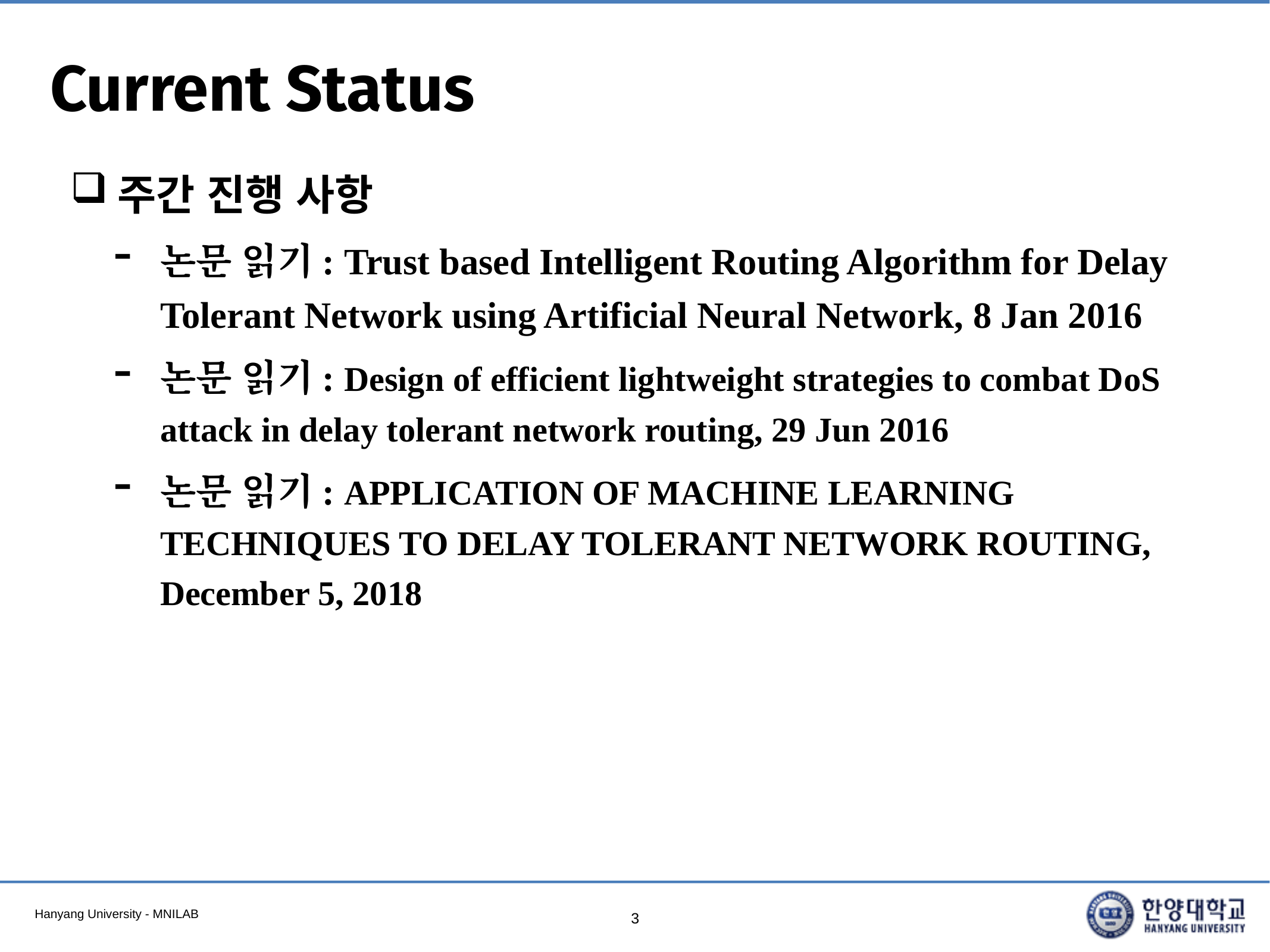

# Current Status
주간 진행 사항
논문 읽기: Trust based Intelligent Routing Algorithm for Delay Tolerant Network using Artificial Neural Network, 8 Jan 2016
논문 읽기: Design of efficient lightweight strategies to combat DoS attack in delay tolerant network routing, 29 Jun 2016
논문 읽기: APPLICATION OF MACHINE LEARNING TECHNIQUES TO DELAY TOLERANT NETWORK ROUTING, December 5, 2018
3